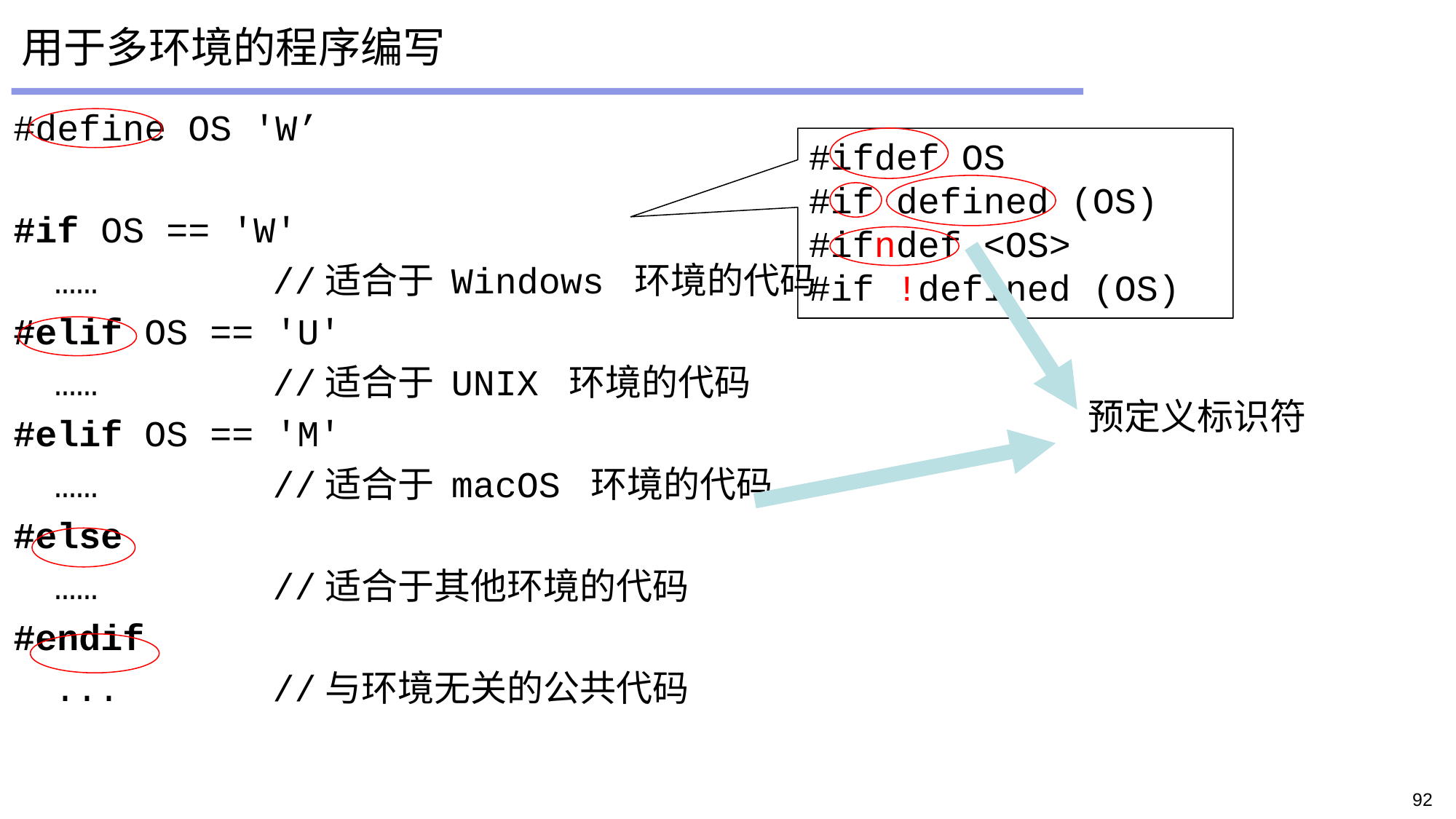

# 用于多环境的程序编写
#define OS 'W’

#if OS == 'W'
	……		//适合于 Windows 环境的代码
#elif OS == 'U'
	……		//适合于 UNIX 环境的代码
#elif OS == 'M'
	……		//适合于 macOS 环境的代码
#else
	……		//适合于其他环境的代码
#endif
	...		//与环境无关的公共代码

#ifdef OS
#if defined (OS)
#ifndef <OS>
#if !defined (OS)

预定义标识符
92